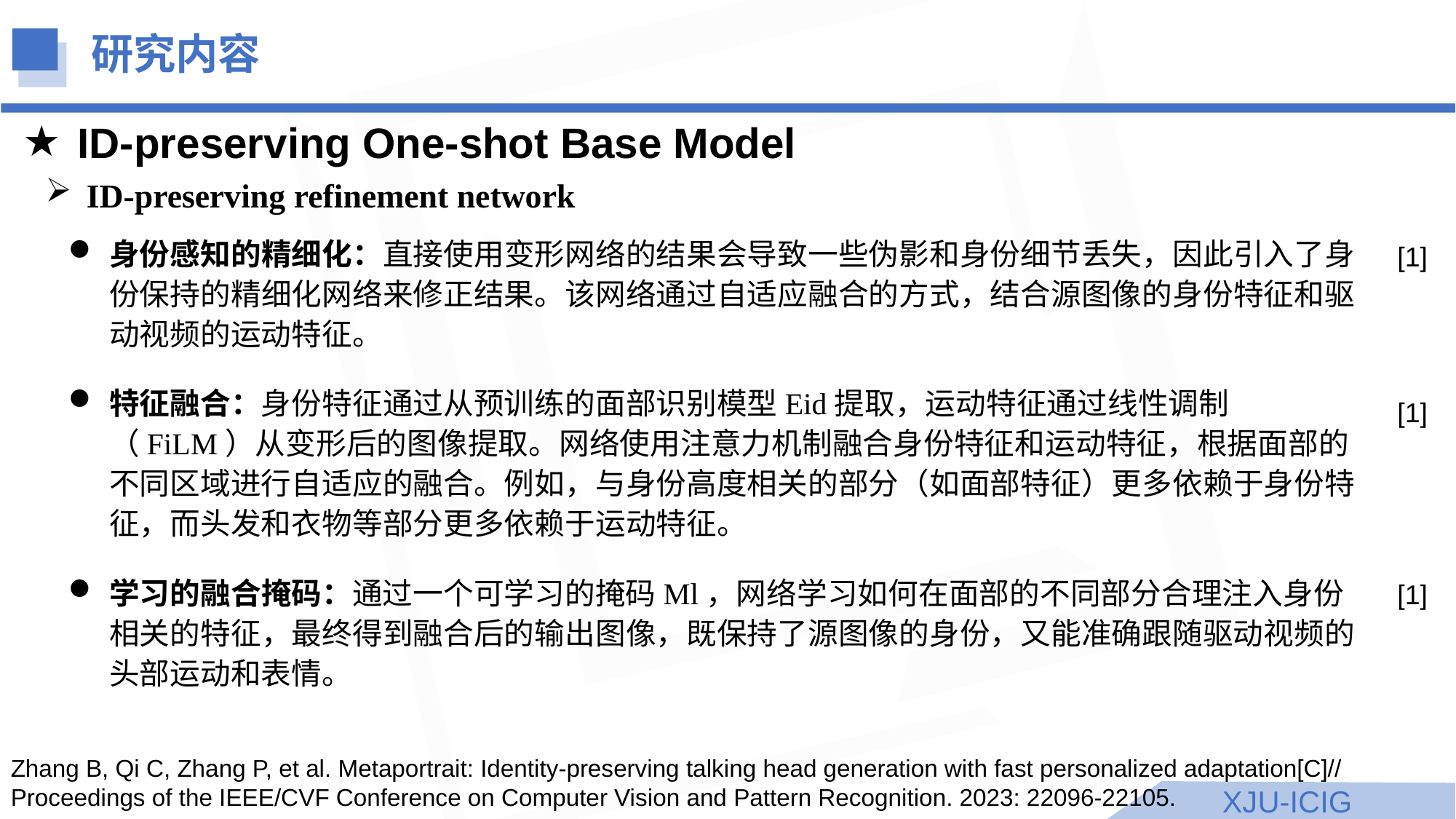

研究内容

ID-preserving One-shot Base Model
ID-preserving refinement network
身份感知的精细化：直接使用变形网络的结果会导致一些伪影和身份细节丢失，因此引入了身份保持的精细化网络来修正结果。该网络通过自适应融合的方式，结合源图像的身份特征和驱动视频的运动特征。
[1]
特征融合：身份特征通过从预训练的面部识别模型Eid提取，运动特征通过线性调制（FiLM）从变形后的图像提取。网络使用注意力机制融合身份特征和运动特征，根据面部的不同区域进行自适应的融合。例如，与身份高度相关的部分（如面部特征）更多依赖于身份特征，而头发和衣物等部分更多依赖于运动特征。
[1]
学习的融合掩码：通过一个可学习的掩码Ml，网络学习如何在面部的不同部分合理注入身份相关的特征，最终得到融合后的输出图像，既保持了源图像的身份，又能准确跟随驱动视频的头部运动和表情。
[1]
Zhang B, Qi C, Zhang P, et al. Metaportrait: Identity-preserving talking head generation with fast personalized adaptation[C]// Proceedings of the IEEE/CVF Conference on Computer Vision and Pattern Recognition. 2023: 22096-22105.
XJU-ICIG